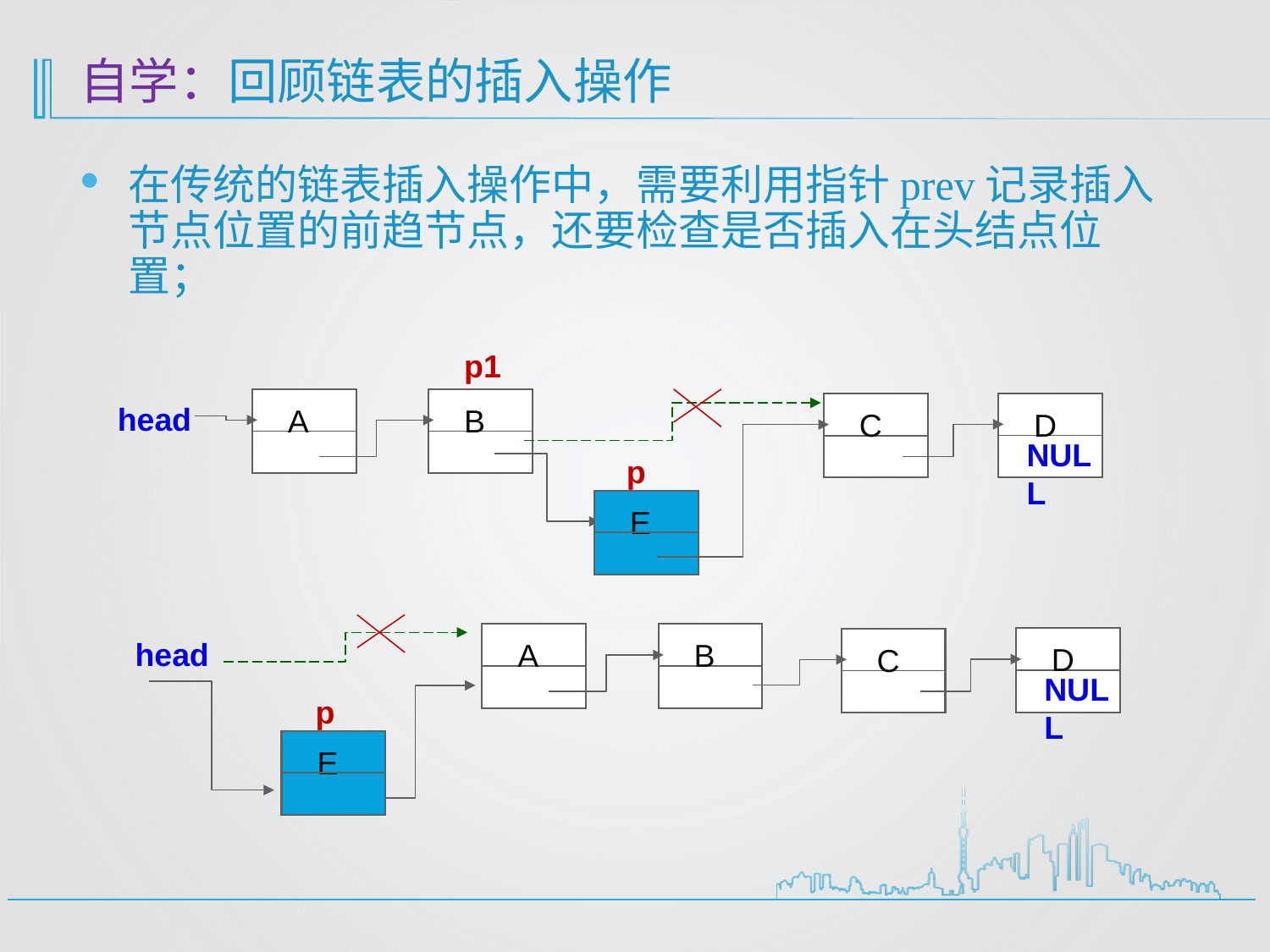

# 自学：回顾链表的插入操作
在传统的链表插入操作中，需要利用指针prev记录插入节点位置的前趋节点，还要检查是否插入在头结点位置；
  p1

  B
  p

head

  D

  C
  A
NULL

  E

head

  D

  C
  A
  B
NULL
  p

  E